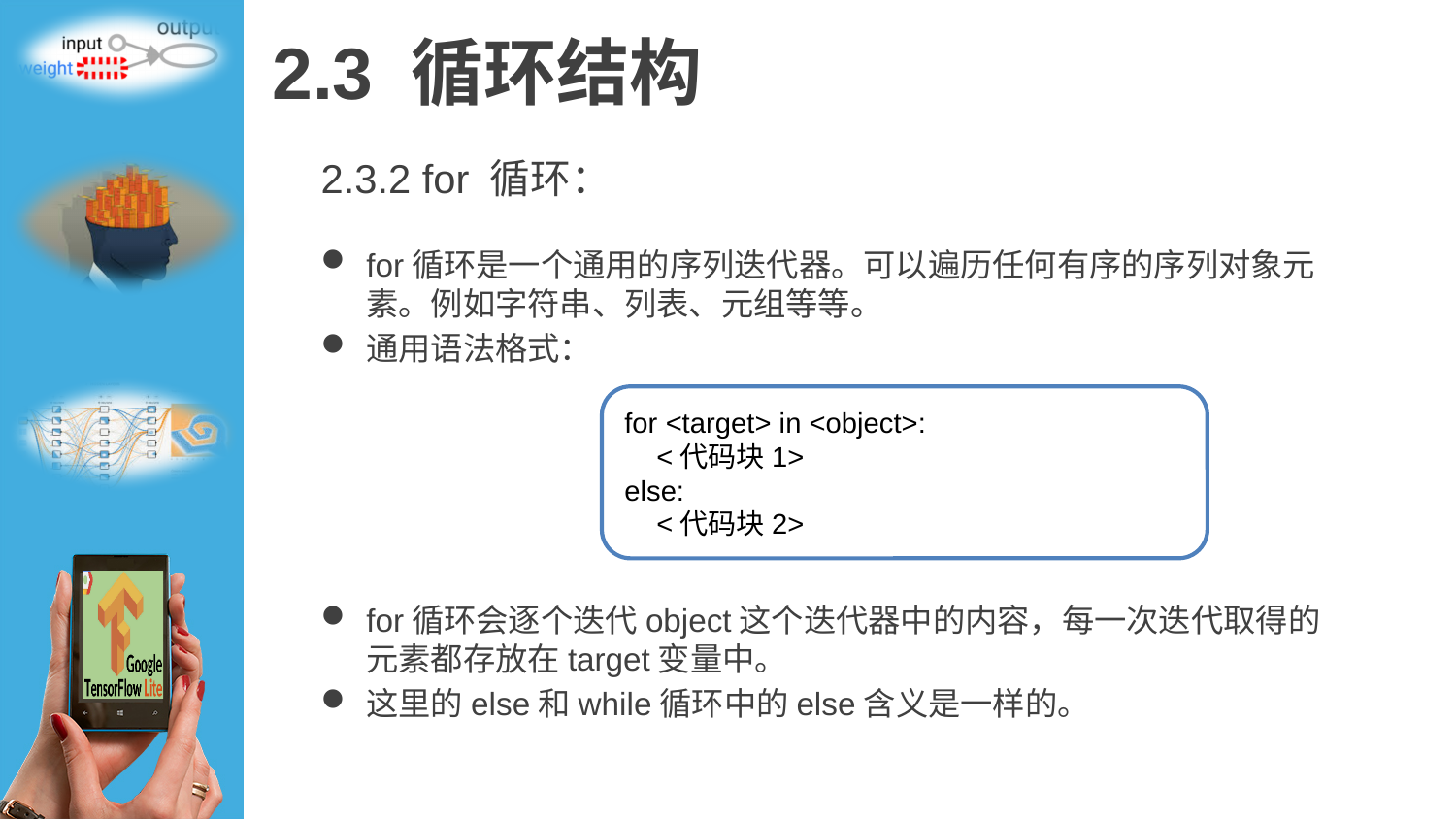

# 2.3 循环结构
2.3.2 for 循环：
for循环是一个通用的序列迭代器。可以遍历任何有序的序列对象元素。例如字符串、列表、元组等等。
通用语法格式：

for循环会逐个迭代object这个迭代器中的内容，每一次迭代取得的元素都存放在target变量中。
这里的else和while循环中的else含义是一样的。
for <target> in <object>:
    <代码块1>
else:
    <代码块2>